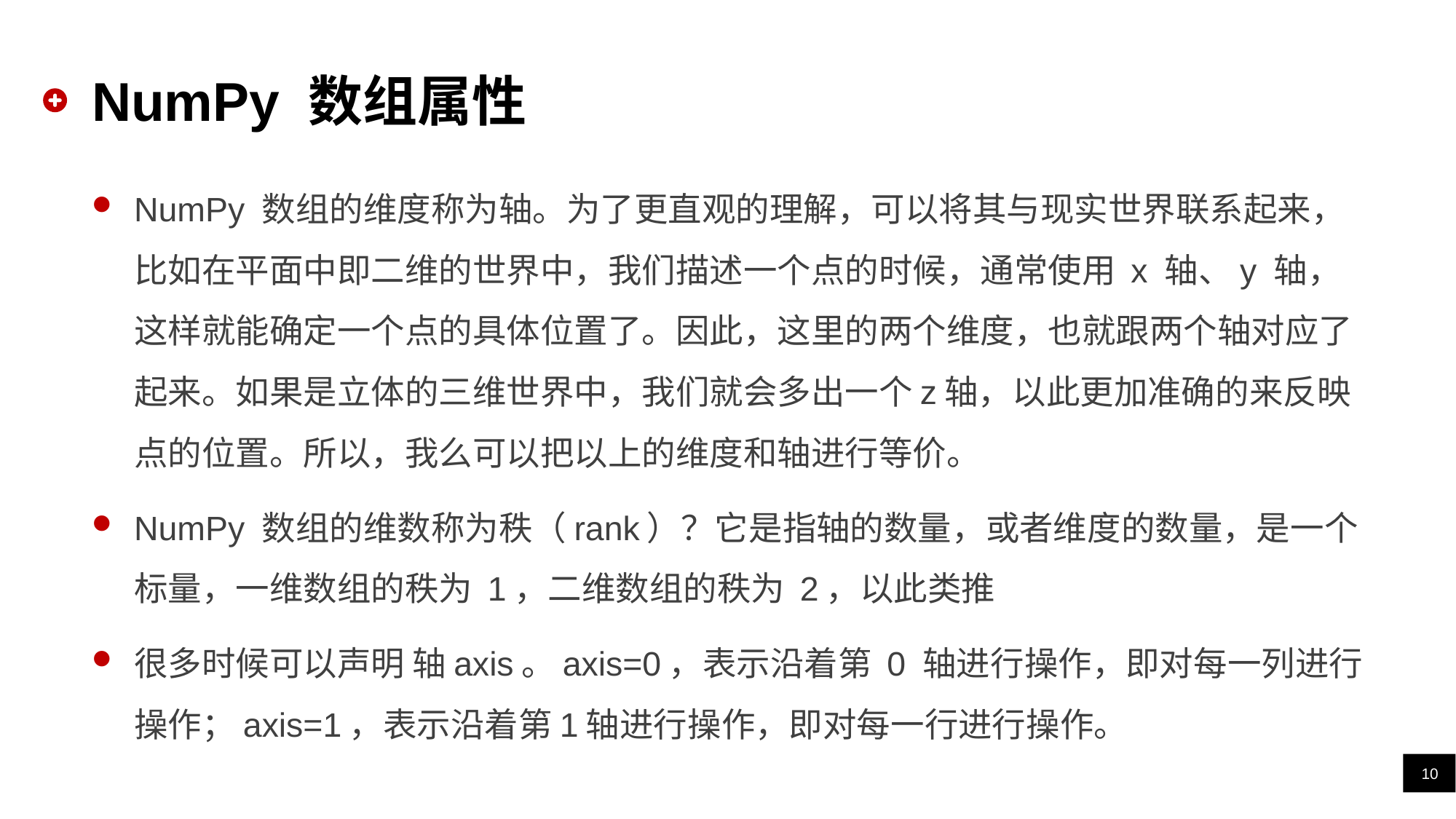

# NumPy 数组属性
NumPy 数组的维度称为轴。为了更直观的理解，可以将其与现实世界联系起来，比如在平面中即二维的世界中，我们描述一个点的时候，通常使用 x 轴、y 轴，这样就能确定一个点的具体位置了。因此，这里的两个维度，也就跟两个轴对应了起来。如果是立体的三维世界中，我们就会多出一个z轴，以此更加准确的来反映点的位置。所以，我么可以把以上的维度和轴进行等价。
NumPy 数组的维数称为秩（rank）？它是指轴的数量，或者维度的数量，是一个标量，一维数组的秩为 1，二维数组的秩为 2，以此类推
很多时候可以声明 轴axis。axis=0，表示沿着第 0 轴进行操作，即对每一列进行操作；axis=1，表示沿着第1轴进行操作，即对每一行进行操作。